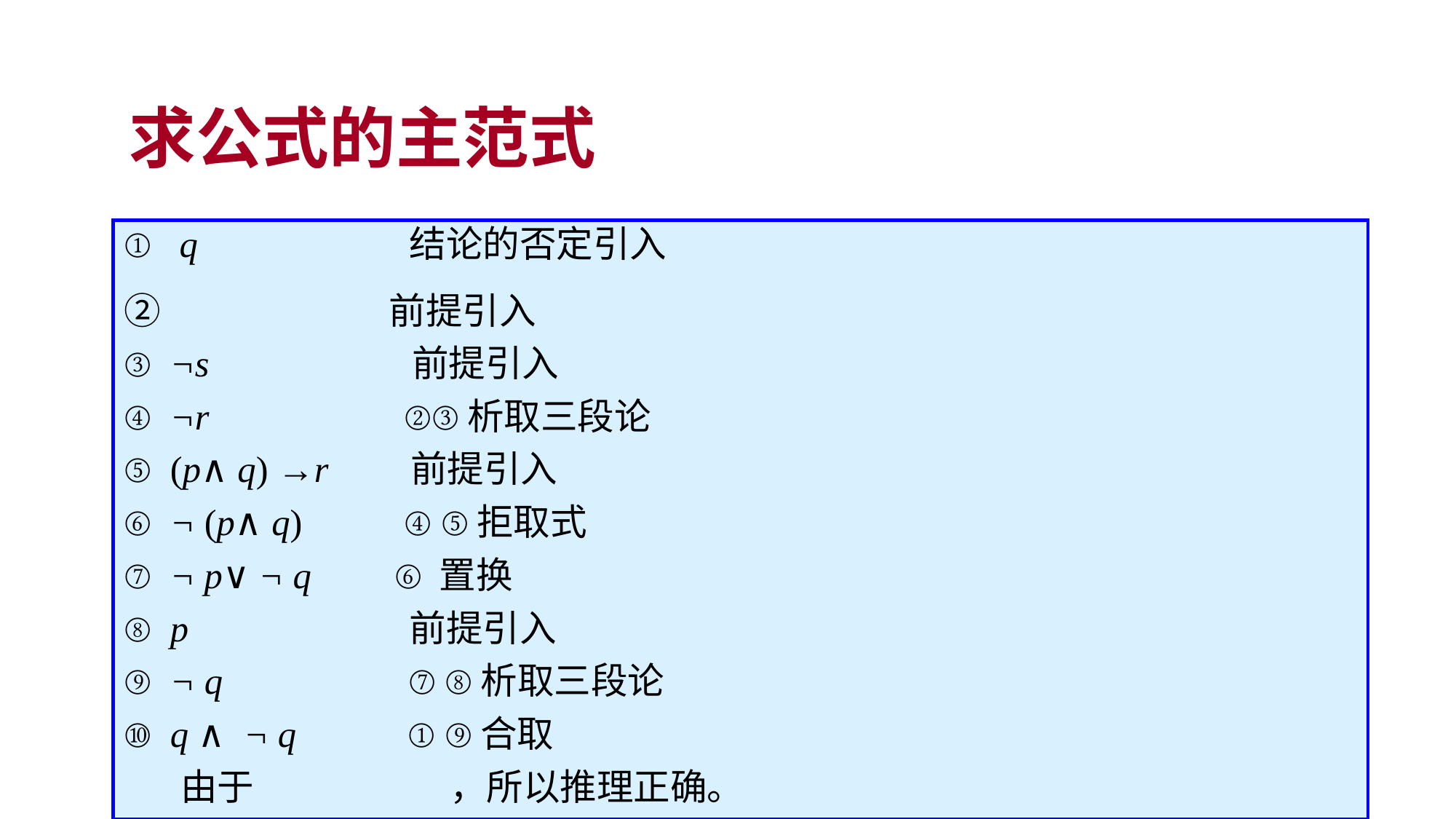

求公式的主范式
①   q                      结论的否定引入
②                           前提引入
③  ¬s                     前提引入
④  ¬r                     ②③析取三段论
⑤  (p∧q) →r        前提引入
⑥  ¬ (p∧q)           ④ ⑤拒取式
⑦  ¬ p∨ ¬ q         ⑥ 置换
⑧  p                       前提引入
⑨  ¬ q                    ⑦ ⑧析取三段论
⑩  q ∧ ¬ q            ① ⑨合取
      由于                        ，所以推理正确。
25